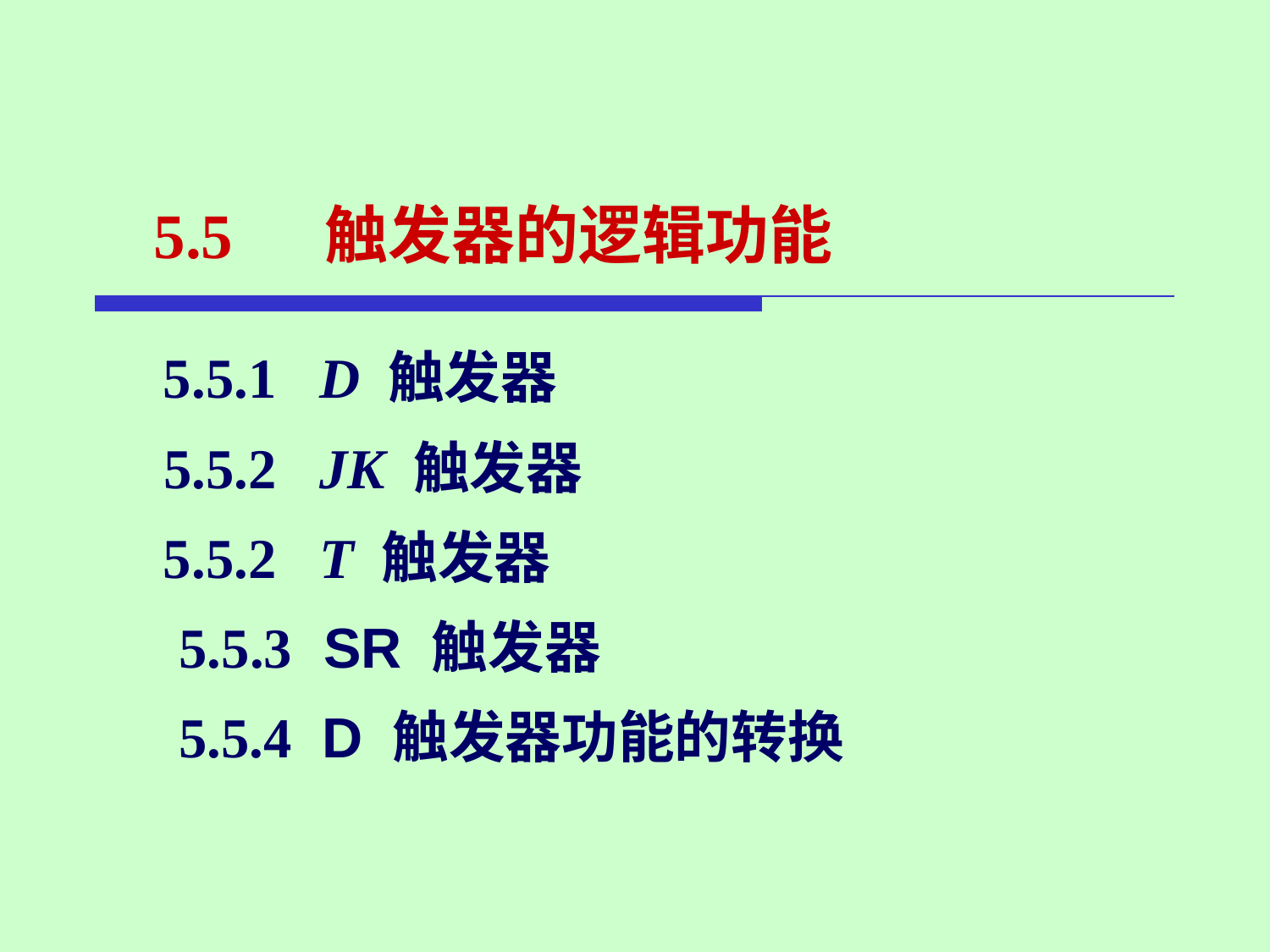

5.5  触发器的逻辑功能
5.5.1   D 触发器
5.5.2   JK 触发器
5.5.2   T 触发器
5.5.3  SR 触发器
5.5.4  D 触发器功能的转换